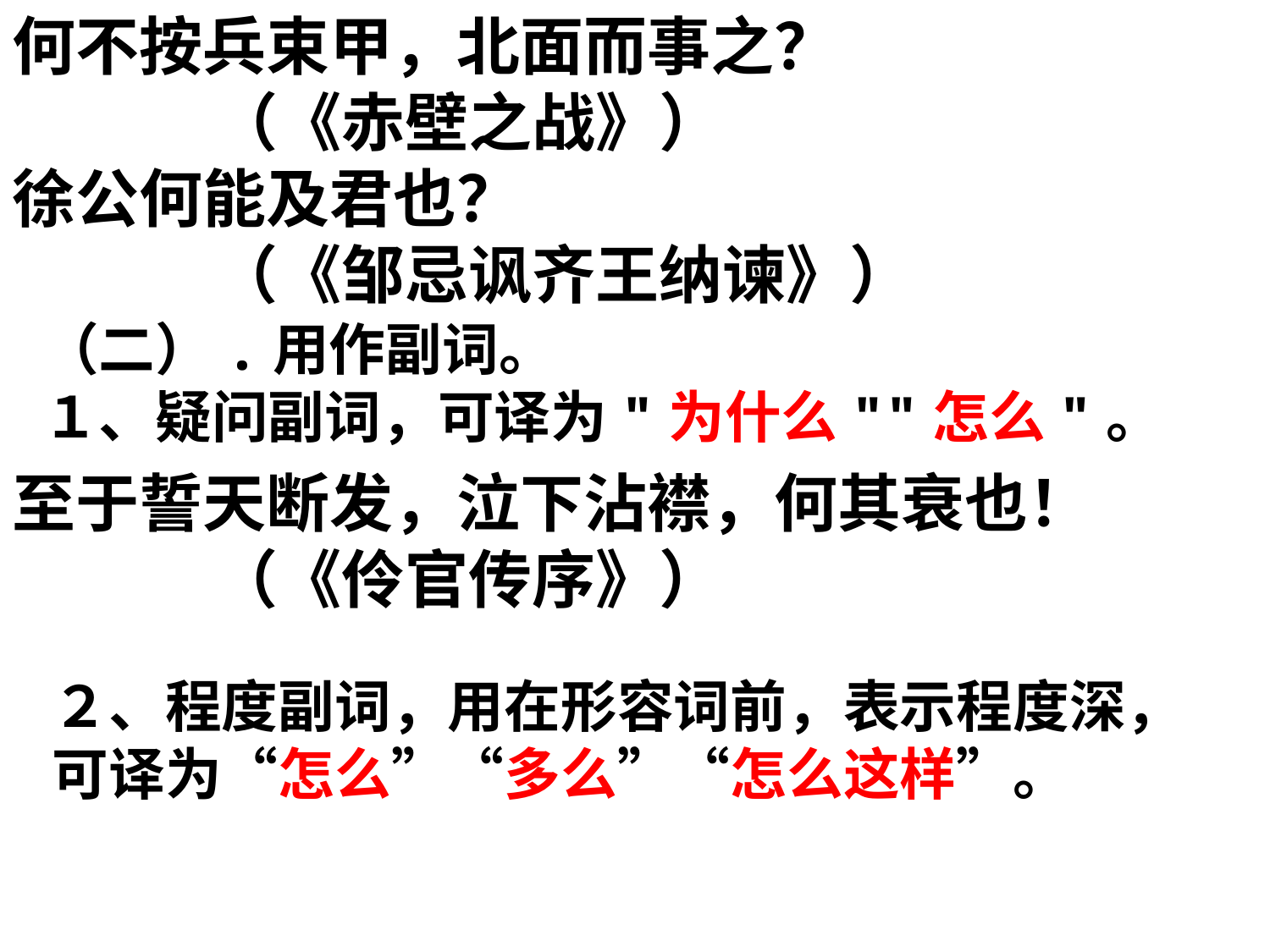

何不按兵束甲，北面而事之？
             （《赤壁之战》）
徐公何能及君也？
             （《邹忌讽齐王纳谏》）

至于誓天断发，泣下沾襟，何其衰也！
             （《伶官传序》）
（二）.用作副词。
１、疑问副词，可译为"为什么""怎么"。
２、程度副词，用在形容词前，表示程度深，可译为“怎么”“多么”“怎么这样”。